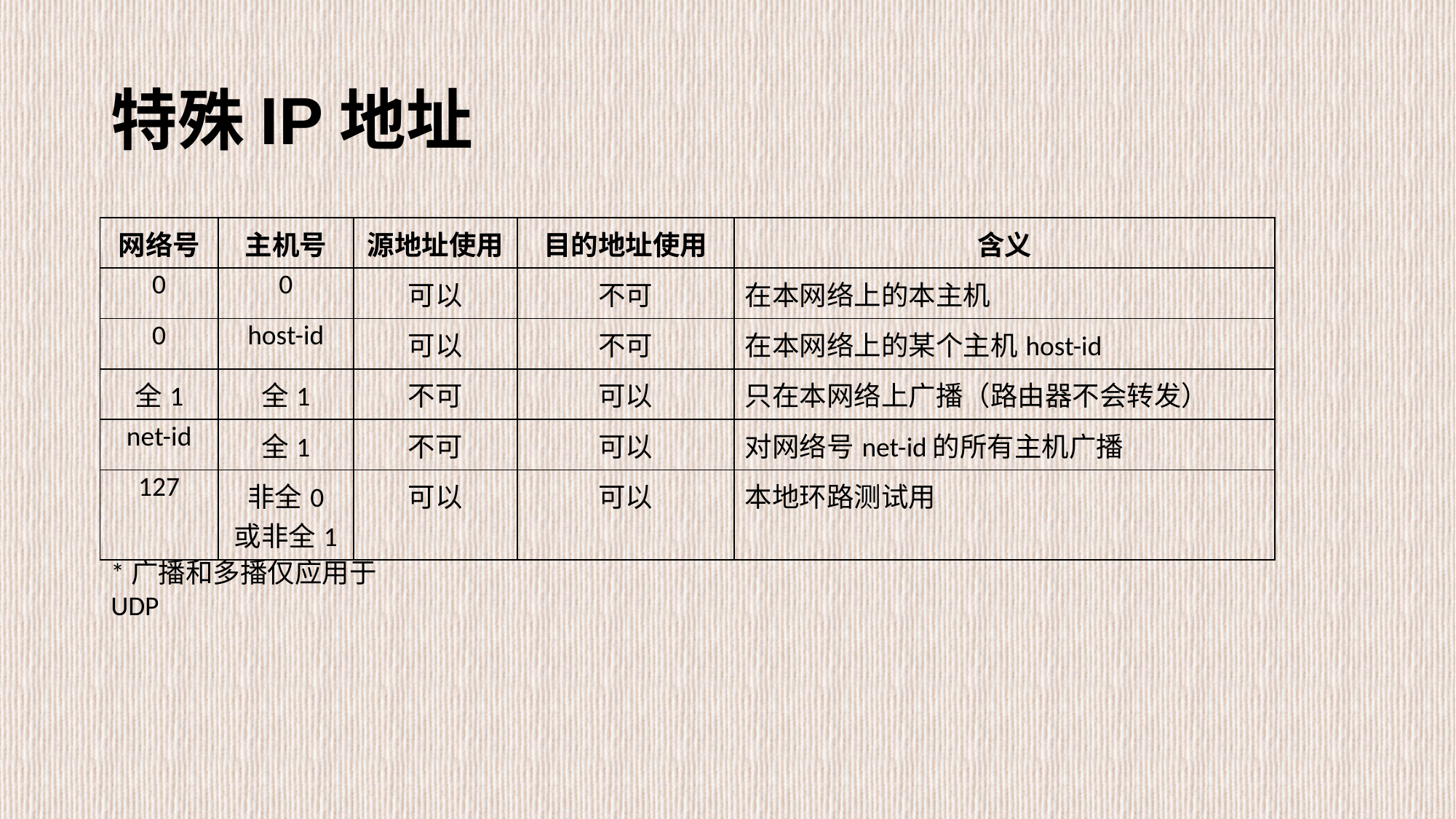

# 特殊IP地址
| 网络号 | 主机号 | 源地址使用 | 目的地址使用 | 含义 |
| --- | --- | --- | --- | --- |
| 0 | 0 | 可以 | 不可 | 在本网络上的本主机 |
| 0 | host-id | 可以 | 不可 | 在本网络上的某个主机host-id |
| 全1 | 全1 | 不可 | 可以 | 只在本网络上广播（路由器不会转发） |
| net-id | 全1 | 不可 | 可以 | 对网络号net-id的所有主机广播 |
| 127 | 非全0 或非全1 | 可以 | 可以 | 本地环路测试用 |
*广播和多播仅应用于UDP